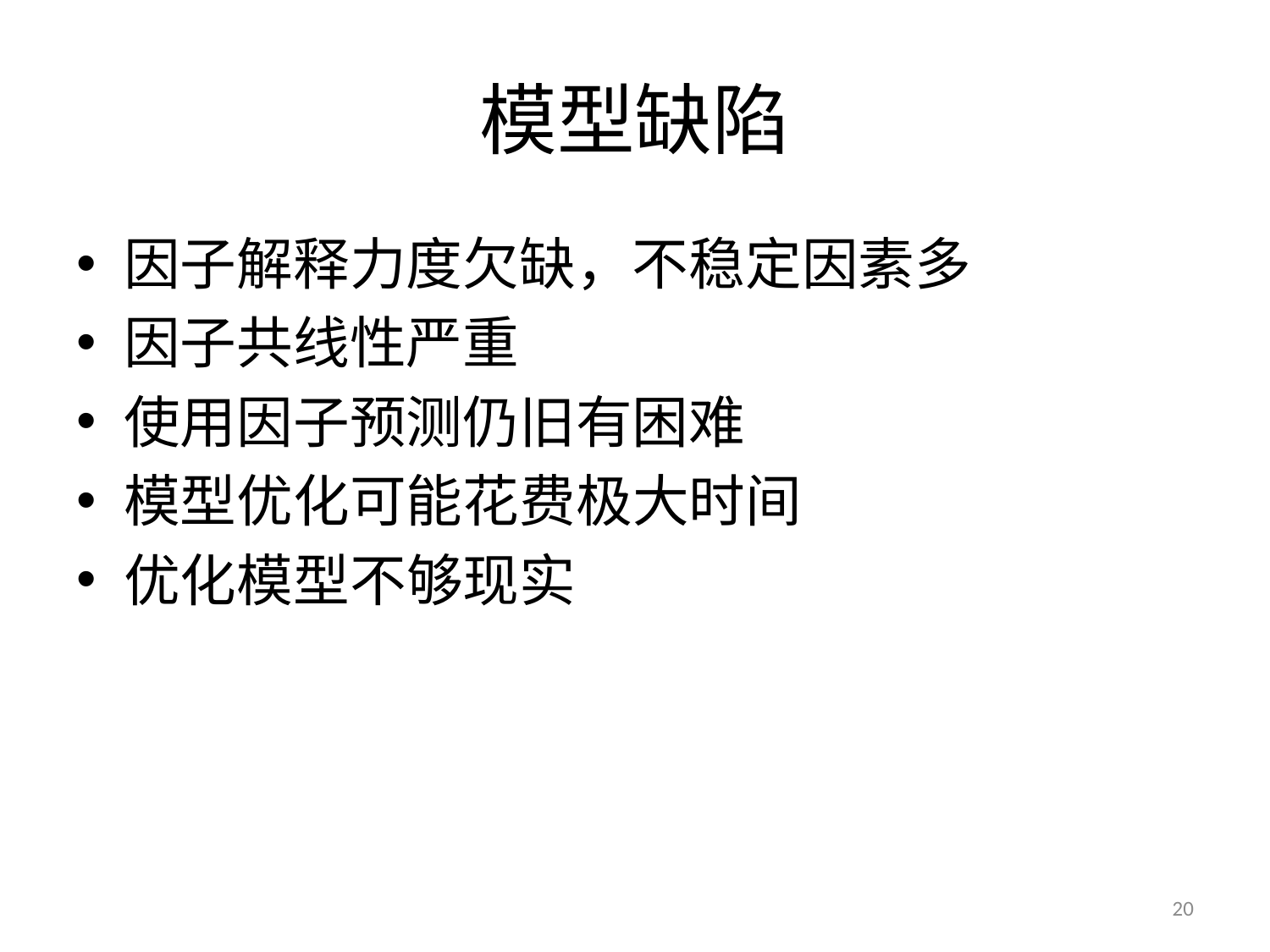

# 模型缺陷
因子解释力度欠缺，不稳定因素多
因子共线性严重
使用因子预测仍旧有困难
模型优化可能花费极大时间
优化模型不够现实
20